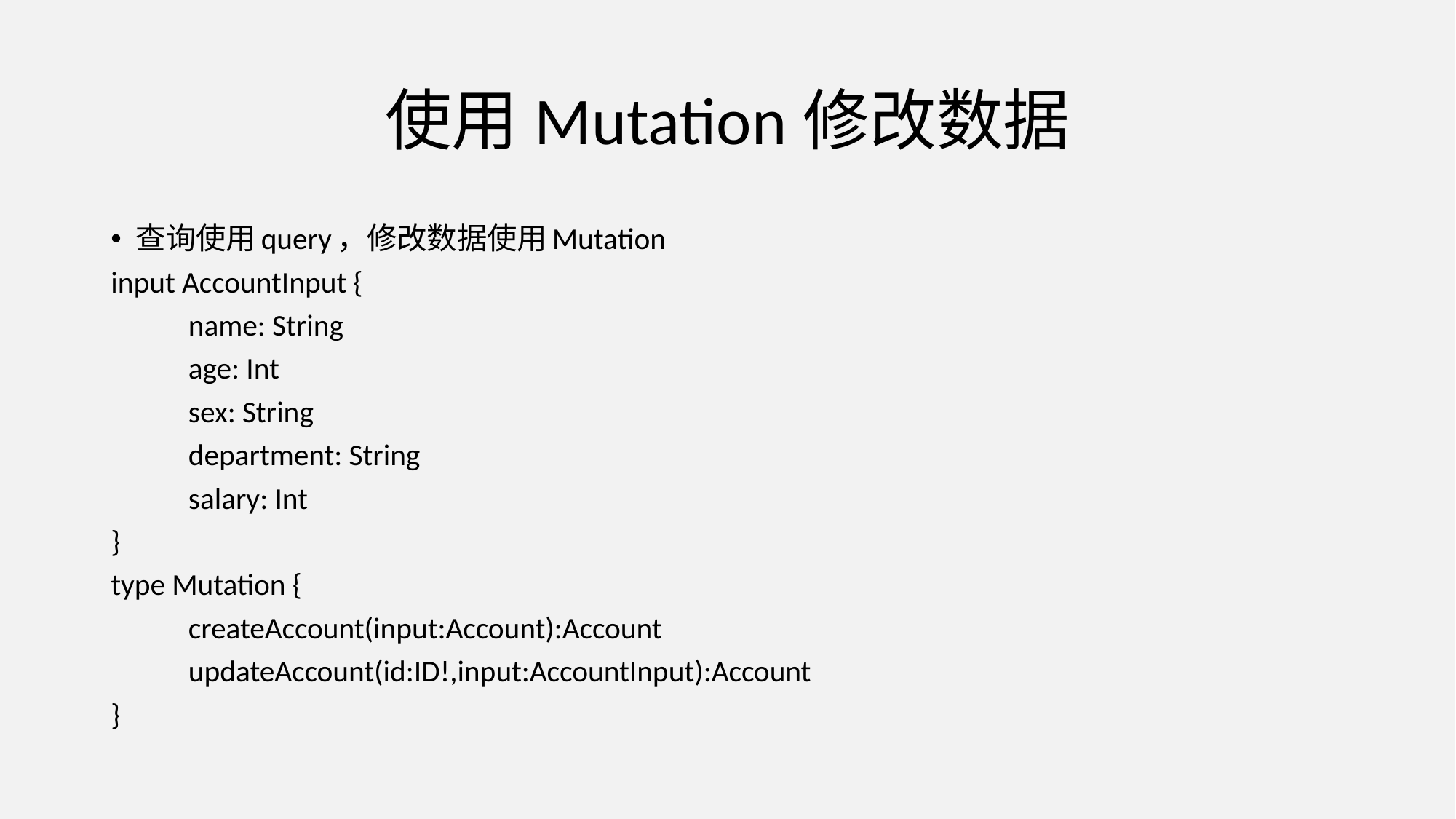

# 使用Mutation修改数据
查询使用query，修改数据使用Mutation
input AccountInput {
	name: String
	age: Int
	sex: String
	department: String
	salary: Int
}
type Mutation {
	createAccount(input:Account):Account
	updateAccount(id:ID!,input:AccountInput):Account
}